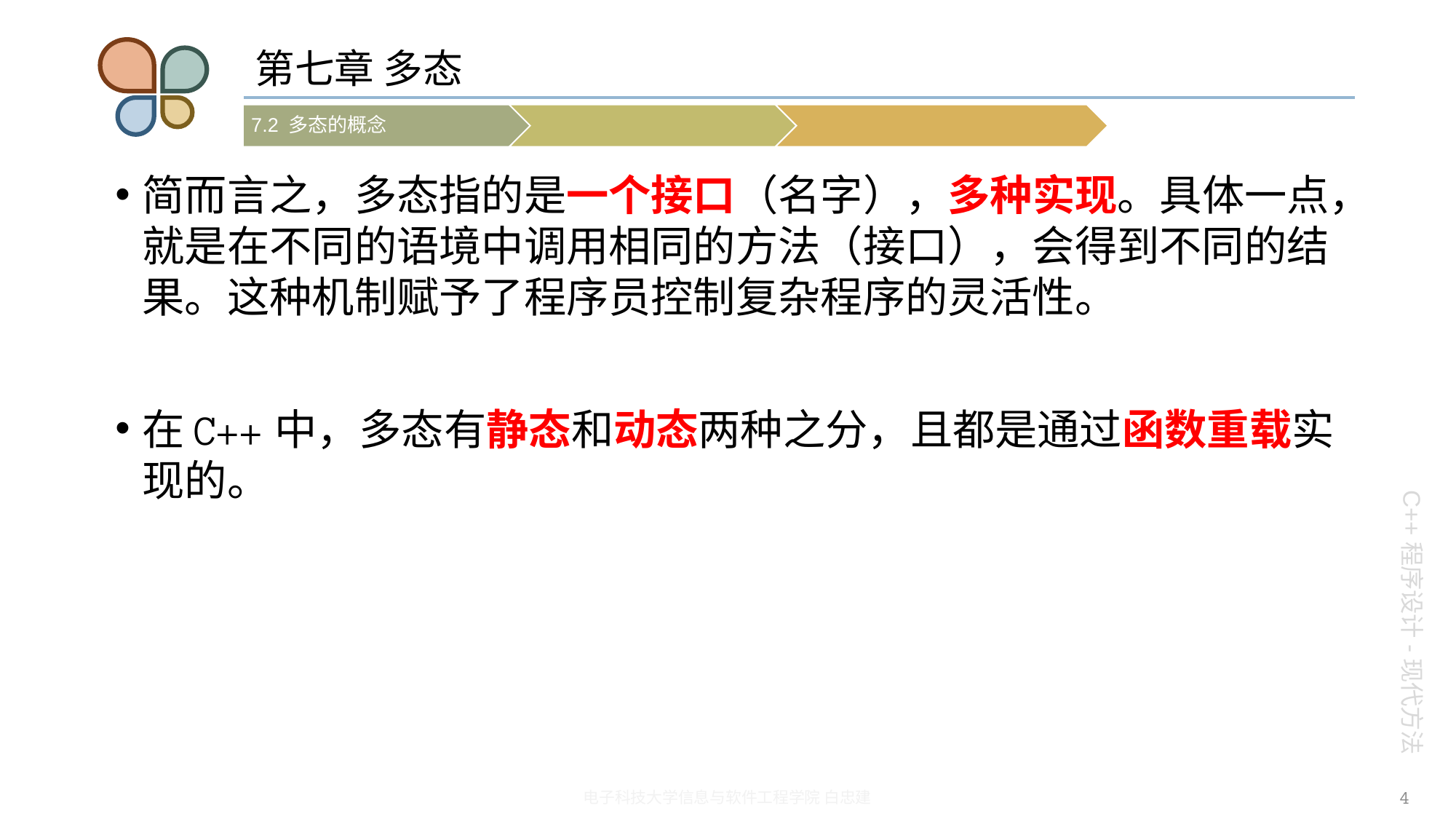

# 第七章 多态
7.2 多态的概念

简而言之，多态指的是一个接口（名字），多种实现。具体一点，就是在不同的语境中调用相同的方法（接口），会得到不同的结果。这种机制赋予了程序员控制复杂程序的灵活性。

在C++中，多态有静态和动态两种之分，且都是通过函数重载实现的。
4